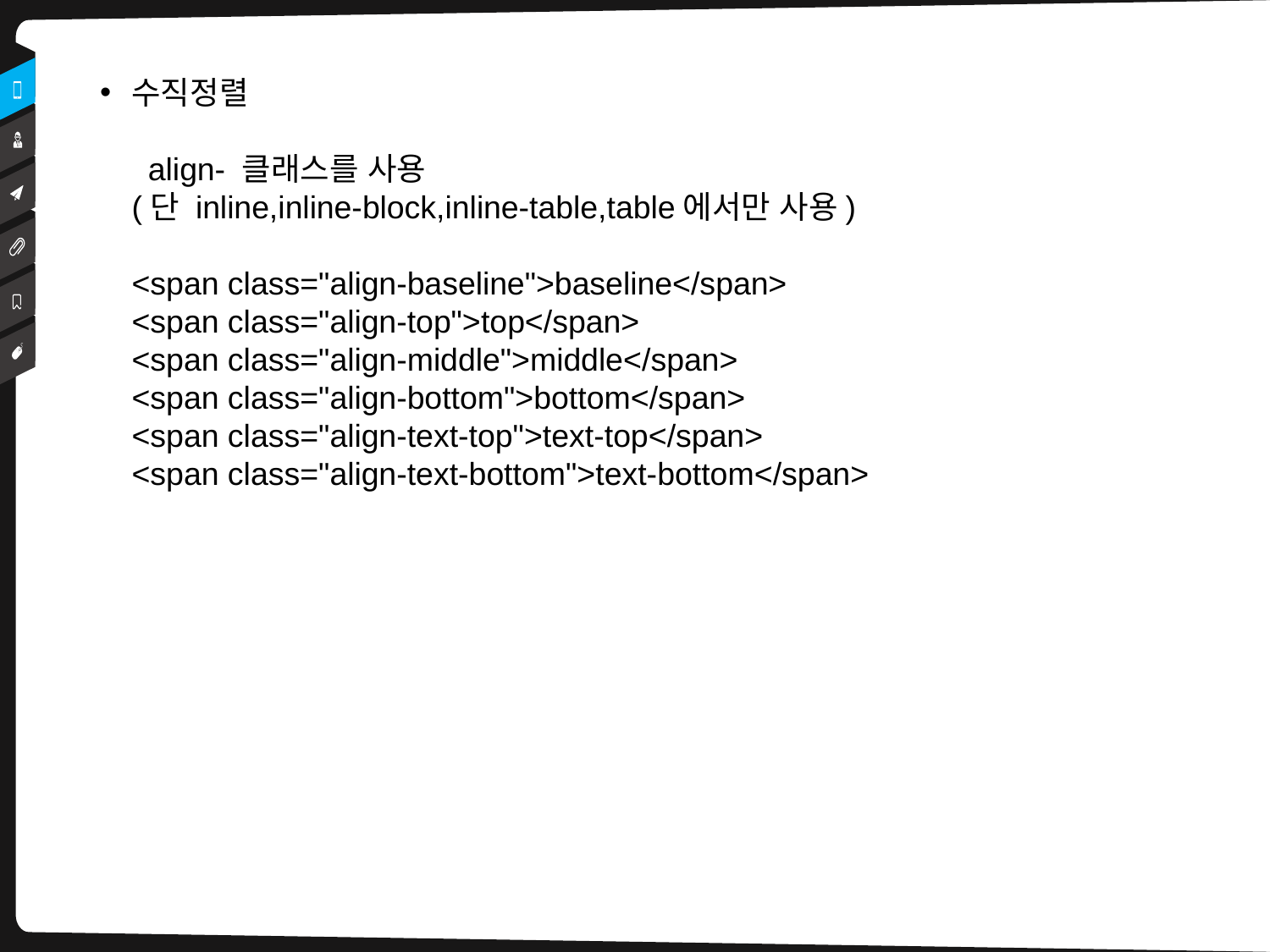

수직정렬
 align- 클래스를 사용
(단 inline,inline-block,inline-table,table에서만 사용)
<span class="align-baseline">baseline</span>
<span class="align-top">top</span>
<span class="align-middle">middle</span>
<span class="align-bottom">bottom</span>
<span class="align-text-top">text-top</span>
<span class="align-text-bottom">text-bottom</span>